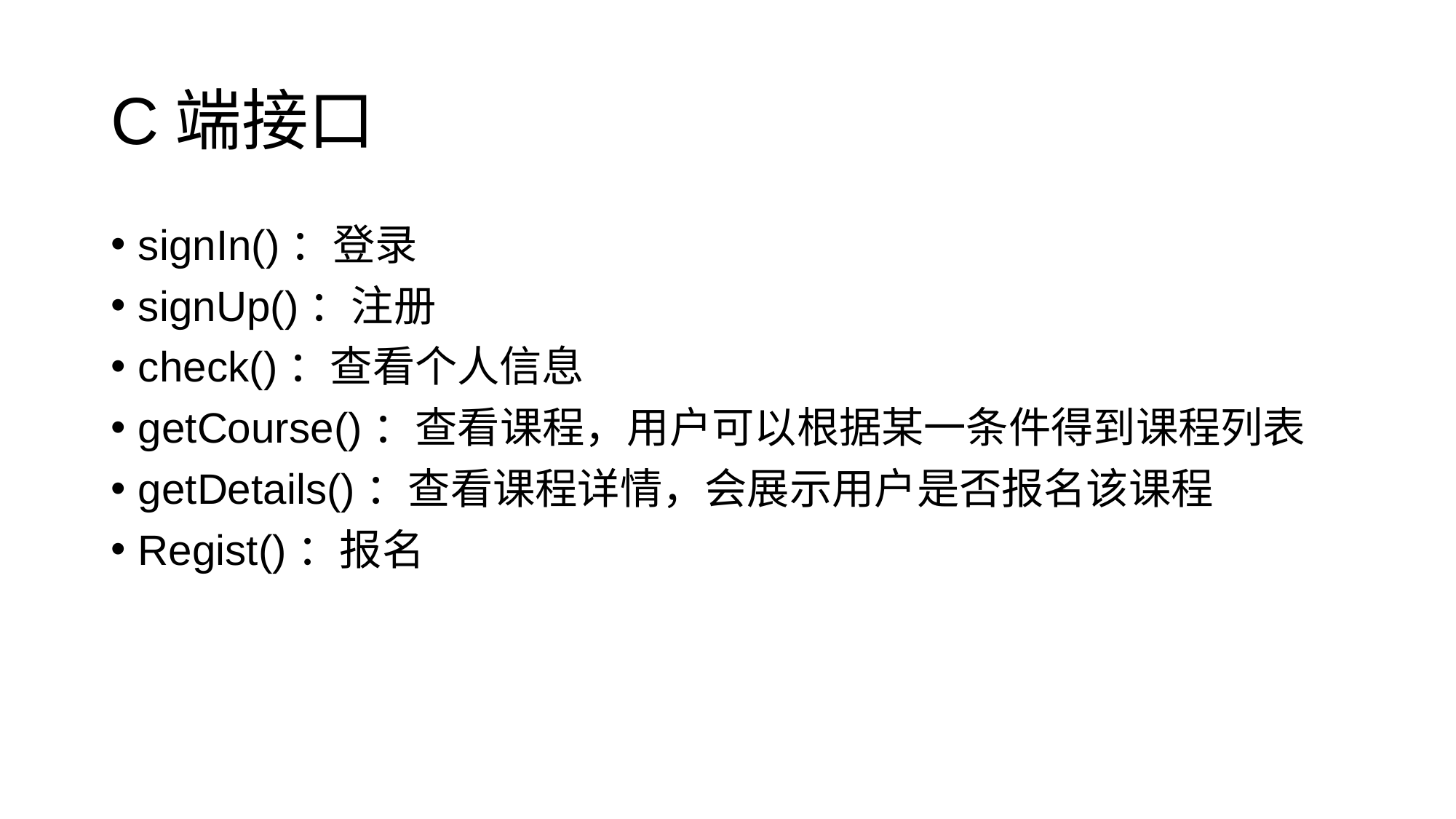

# C端接口
signIn()：登录
signUp()：注册
check()：查看个人信息
getCourse()：查看课程，用户可以根据某一条件得到课程列表
getDetails()：查看课程详情，会展示用户是否报名该课程
Regist()：报名